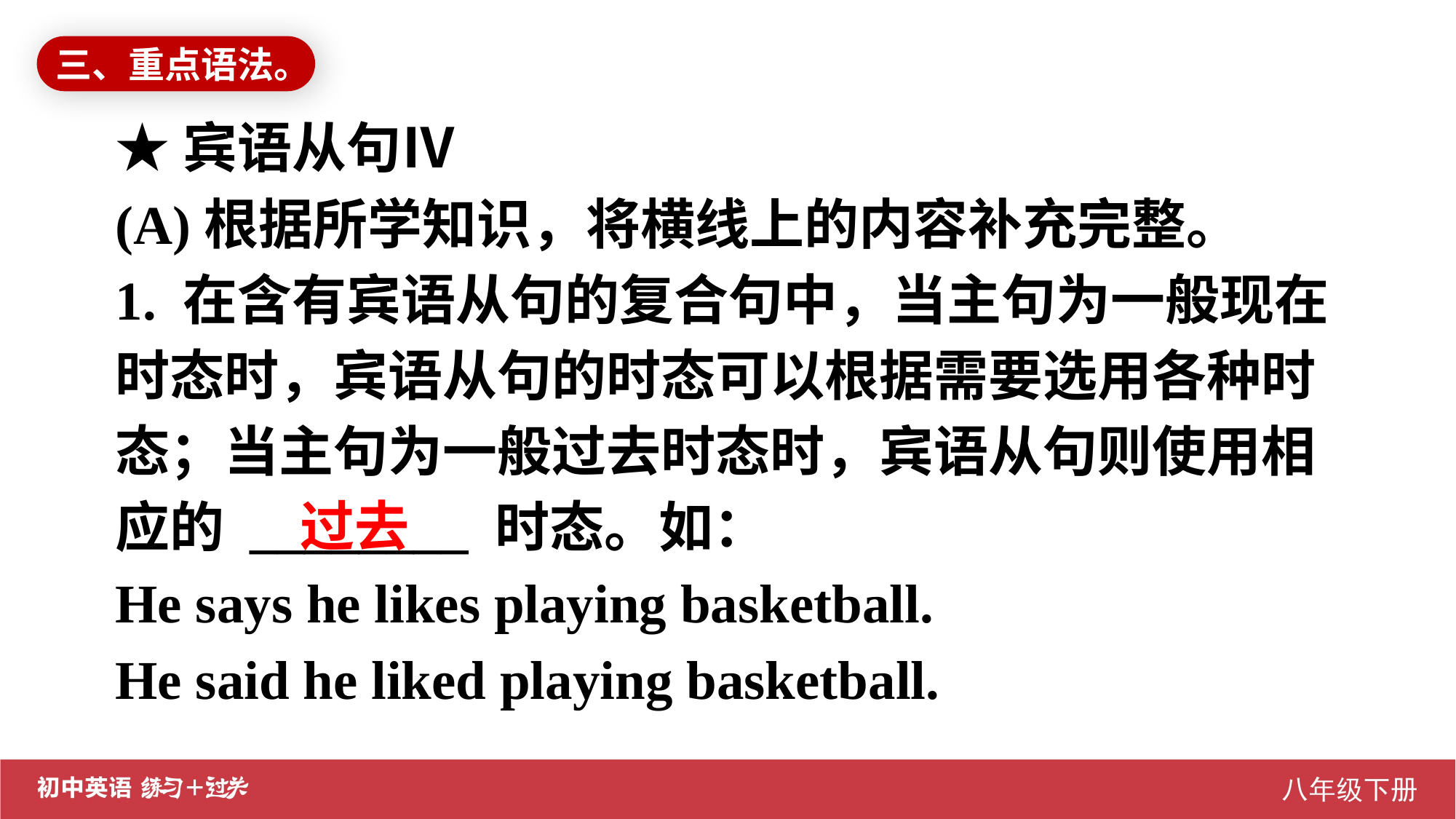

三、重点语法。
★宾语从句Ⅳ
(A)根据所学知识，将横线上的内容补充完整。
1. 在含有宾语从句的复合句中，当主句为一般现在时态时，宾语从句的时态可以根据需要选用各种时态；当主句为一般过去时态时，宾语从句则使用相应的 ________ 时态。如：
He says he likes playing basketball.
He said he liked playing basketball.
过去